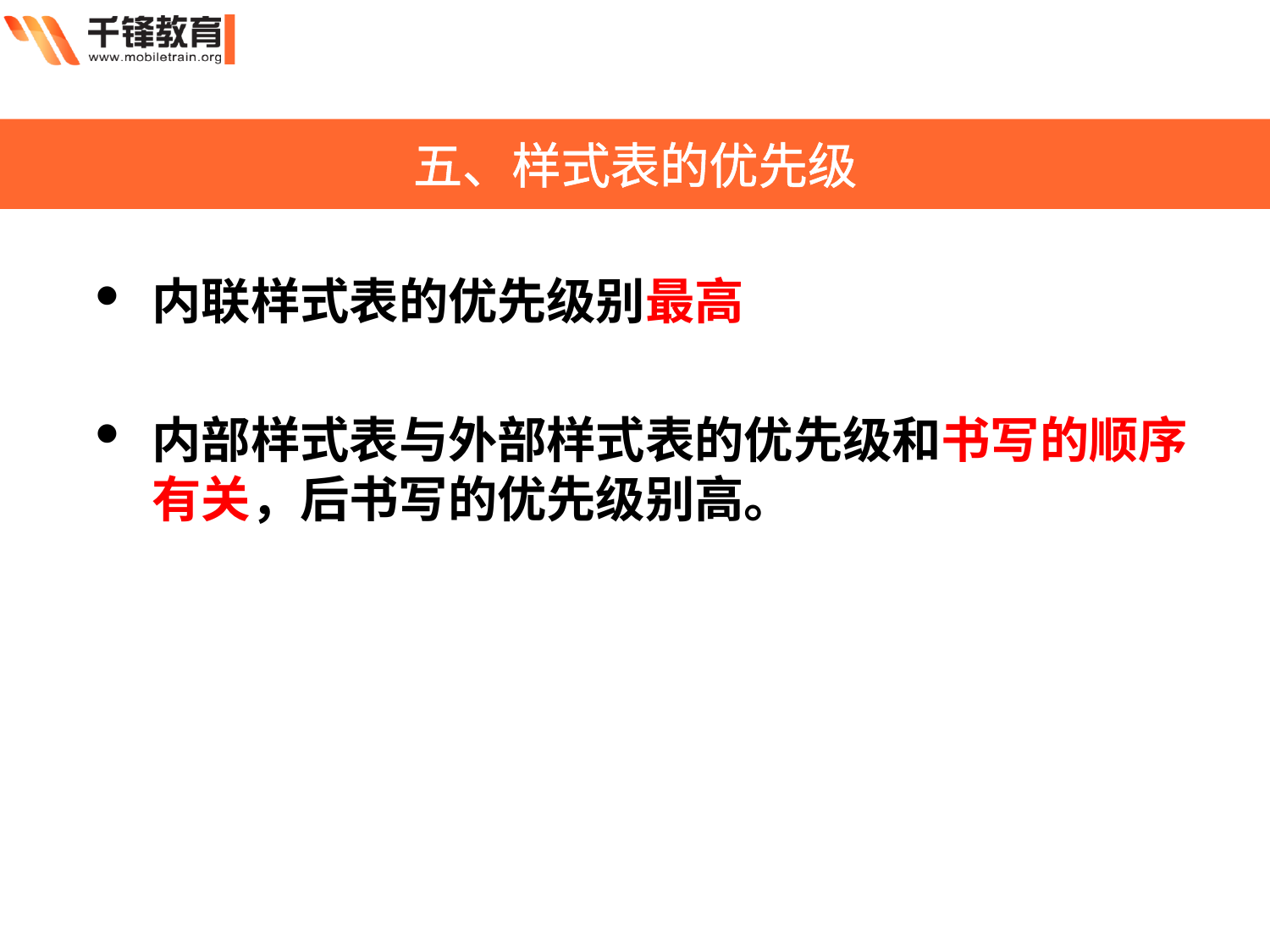

五、样式表的优先级
内联样式表的优先级别最高

内部样式表与外部样式表的优先级和书写的顺序有关，后书写的优先级别高。